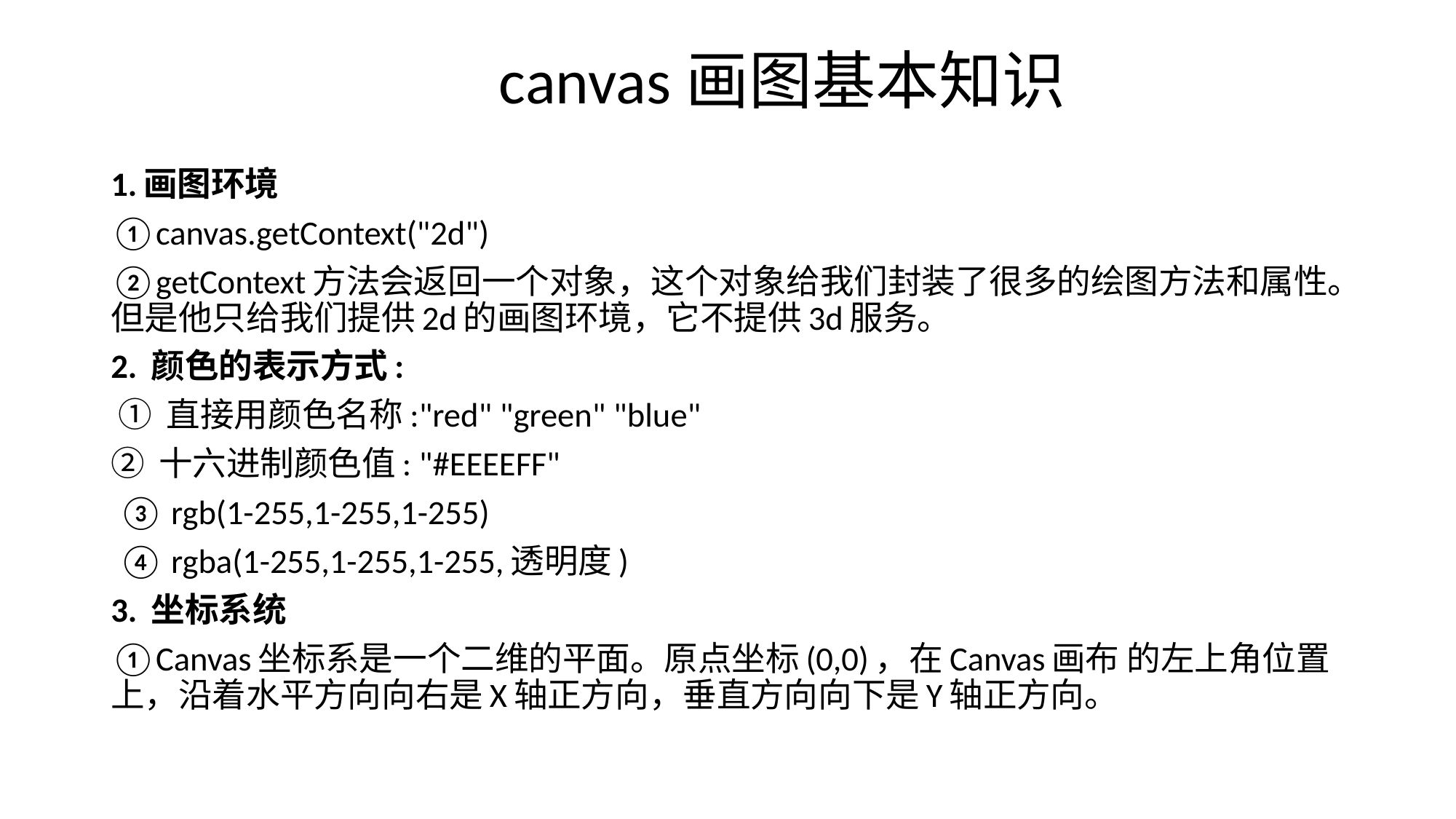

# canvas画图基本知识
1.画图环境
①canvas.getContext("2d")
②getContext方法会返回一个对象，这个对象给我们封装了很多的绘图方法和属性。但是他只给我们提供2d的画图环境，它不提供3d服务。
2. 颜色的表示方式:
 ① 直接用颜色名称:"red" "green" "blue"
② 十六进制颜色值: "#EEEEFF"
 ③ rgb(1-255,1-255,1-255)
 ④ rgba(1-255,1-255,1-255,透明度)
3. 坐标系统
①Canvas坐标系是一个二维的平面。原点坐标(0,0)，在Canvas画布 的左上角位置上，沿着水平方向向右是X轴正方向，垂直方向向下是Y轴正方向。